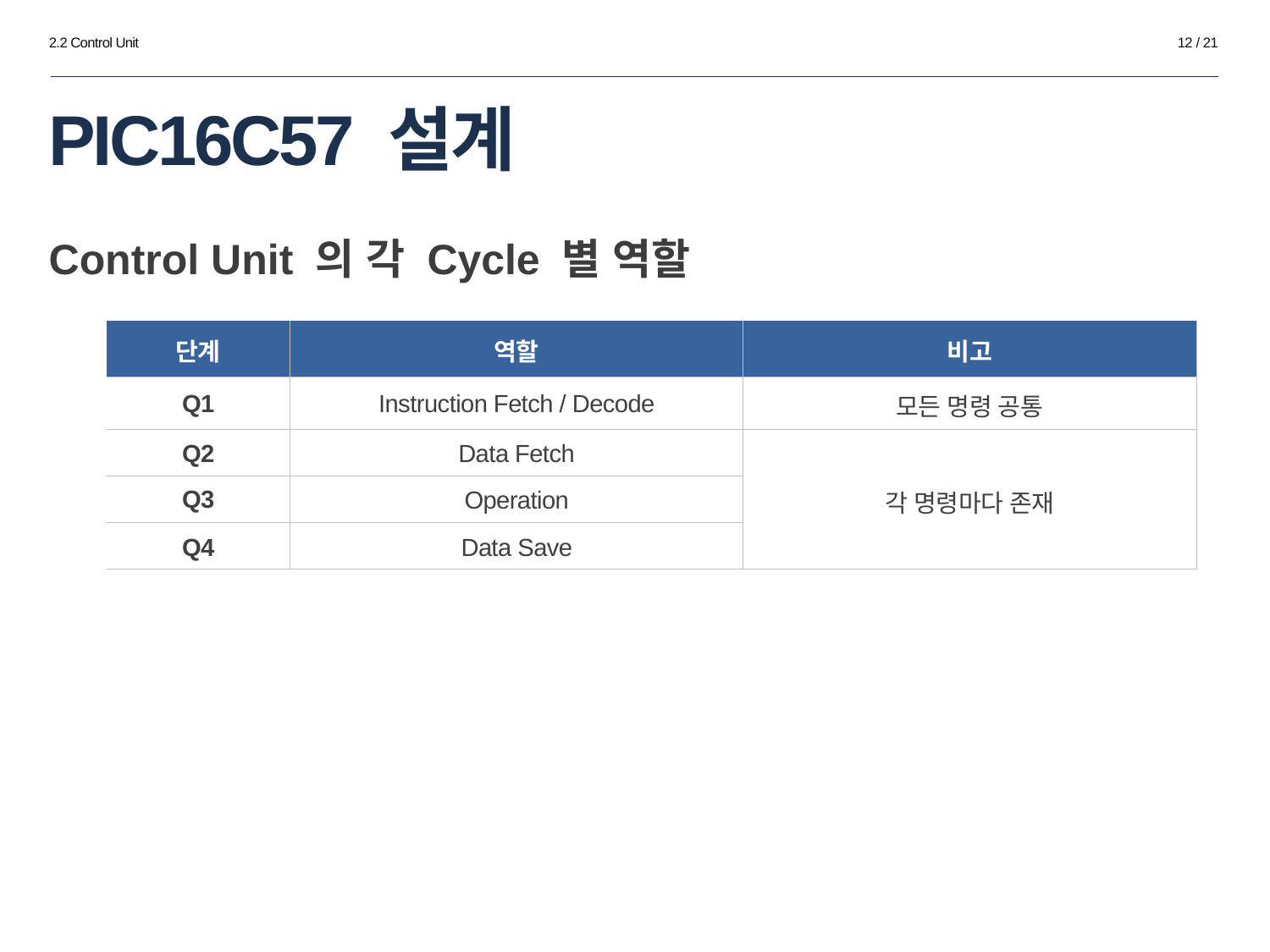

2.2 Control Unit
12 / 21
# PIC16C57 설계
Control Unit 의 각 Cycle 별 역할
| 단계 | 역할 | 비고 |
| --- | --- | --- |
| Q1 | Instruction Fetch / Decode | 모든 명령 공통 |
| Q2 | Data Fetch | 각 명령마다 존재 |
| Q3 | Operation |  |
| Q4 | Data Save |  |